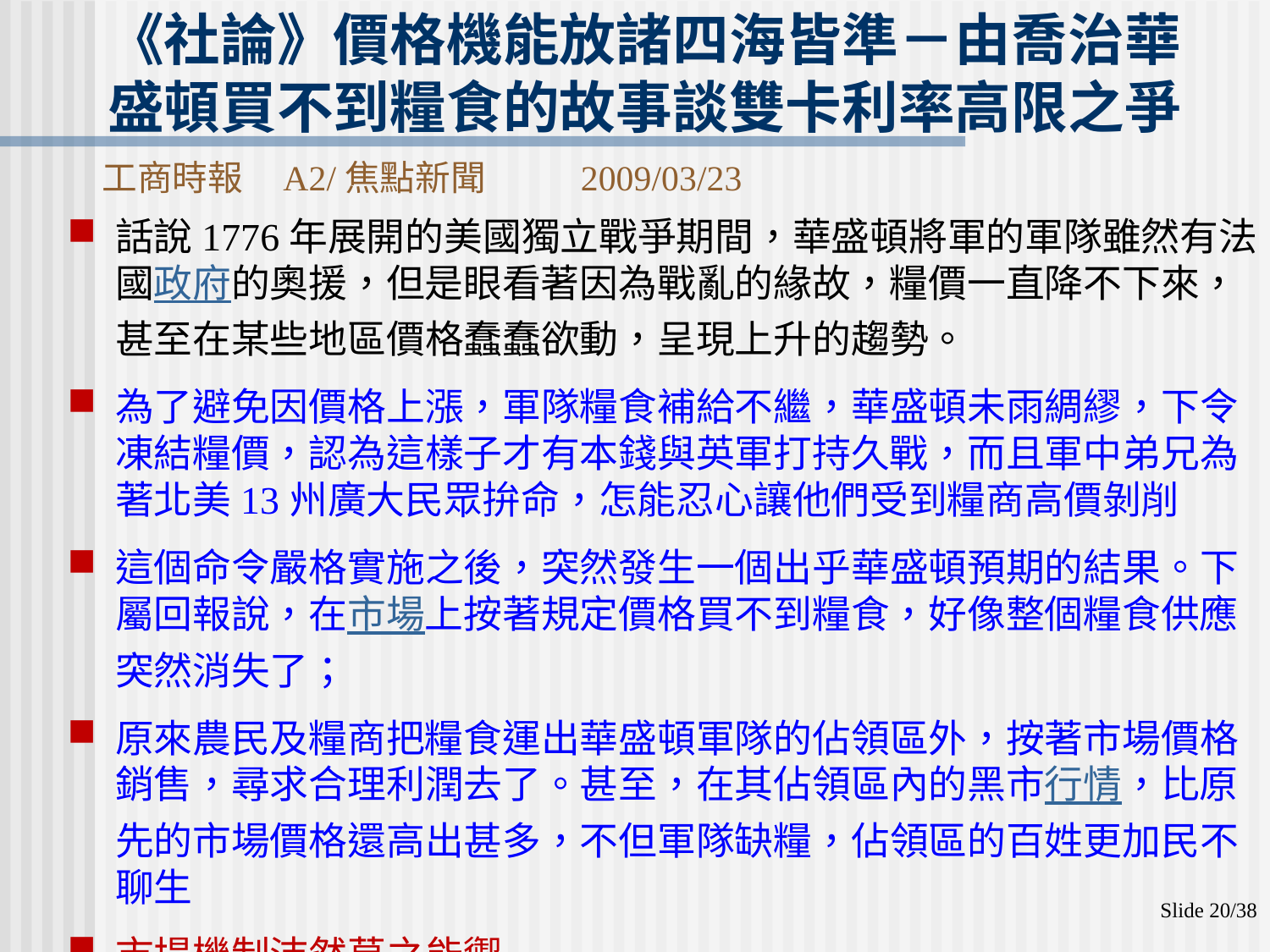

# 《社論》價格機能放諸四海皆準－由喬治華盛頓買不到糧食的故事談雙卡利率高限之爭
工商時報    A2/焦點新聞           2009/03/23
話說1776年展開的美國獨立戰爭期間，華盛頓將軍的軍隊雖然有法國政府的奧援，但是眼看著因為戰亂的緣故，糧價一直降不下來，甚至在某些地區價格蠢蠢欲動，呈現上升的趨勢。
為了避免因價格上漲，軍隊糧食補給不繼，華盛頓未雨綢繆，下令凍結糧價，認為這樣子才有本錢與英軍打持久戰，而且軍中弟兄為著北美13州廣大民眾拚命，怎能忍心讓他們受到糧商高價剝削
這個命令嚴格實施之後，突然發生一個出乎華盛頓預期的結果。下屬回報說，在市場上按著規定價格買不到糧食，好像整個糧食供應突然消失了；
原來農民及糧商把糧食運出華盛頓軍隊的佔領區外，按著市場價格銷售，尋求合理利潤去了。甚至，在其佔領區內的黑市行情，比原先的市場價格還高出甚多，不但軍隊缺糧，佔領區的百姓更加民不聊生
市場機制沛然莫之能禦

Slide 20/38